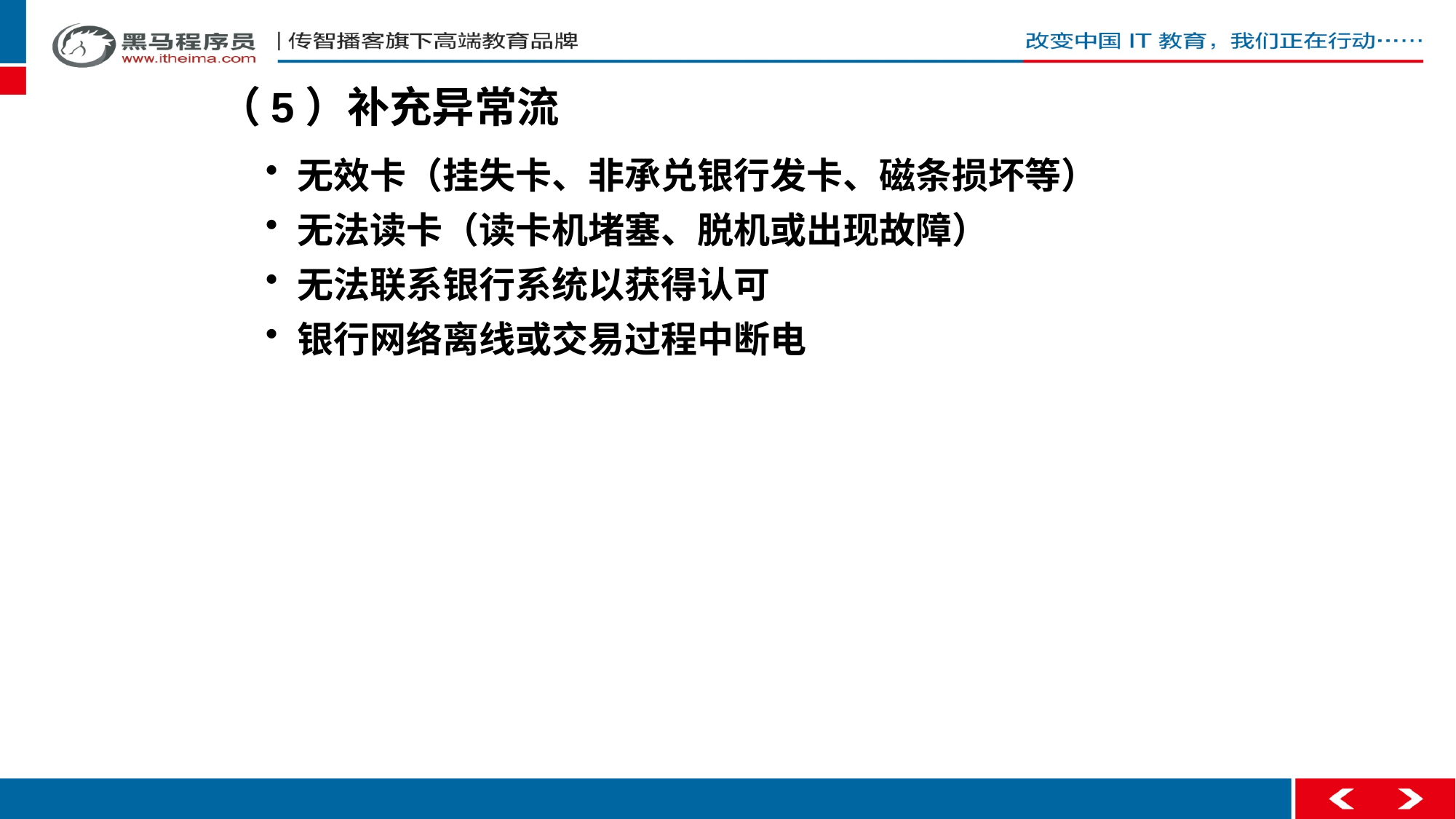

（5）补充异常流
无效卡（挂失卡、非承兑银行发卡、磁条损坏等）
无法读卡（读卡机堵塞、脱机或出现故障）
无法联系银行系统以获得认可
银行网络离线或交易过程中断电